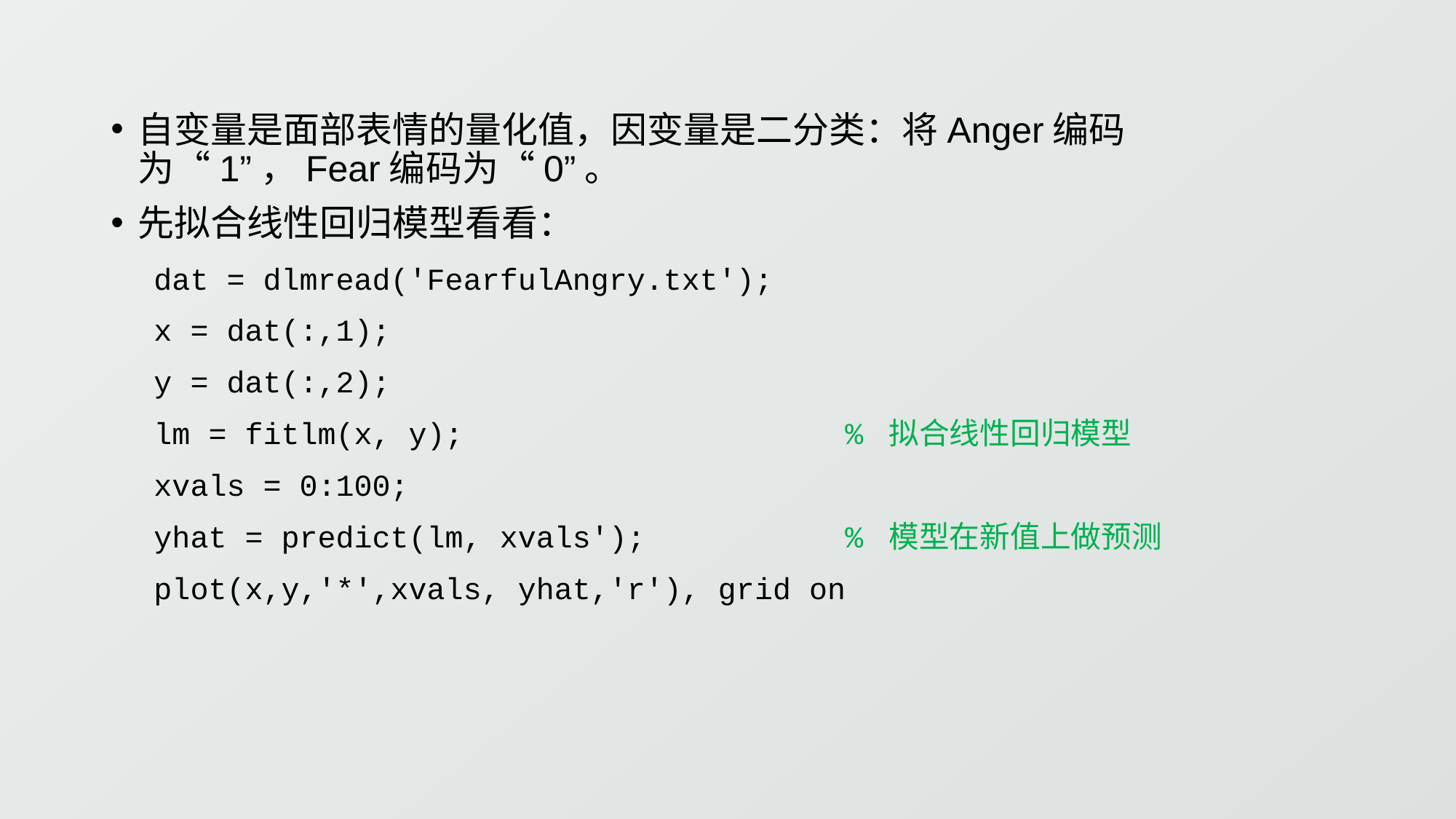

自变量是面部表情的量化值，因变量是二分类：将Anger编码为“1”，Fear编码为“0”。
先拟合线性回归模型看看：
dat = dlmread('FearfulAngry.txt');
x = dat(:,1);
y = dat(:,2);
lm = fitlm(x, y);                     % 拟合线性回归模型
xvals = 0:100;
yhat = predict(lm, xvals');           % 模型在新值上做预测
plot(x,y,'*',xvals, yhat,'r'), grid on